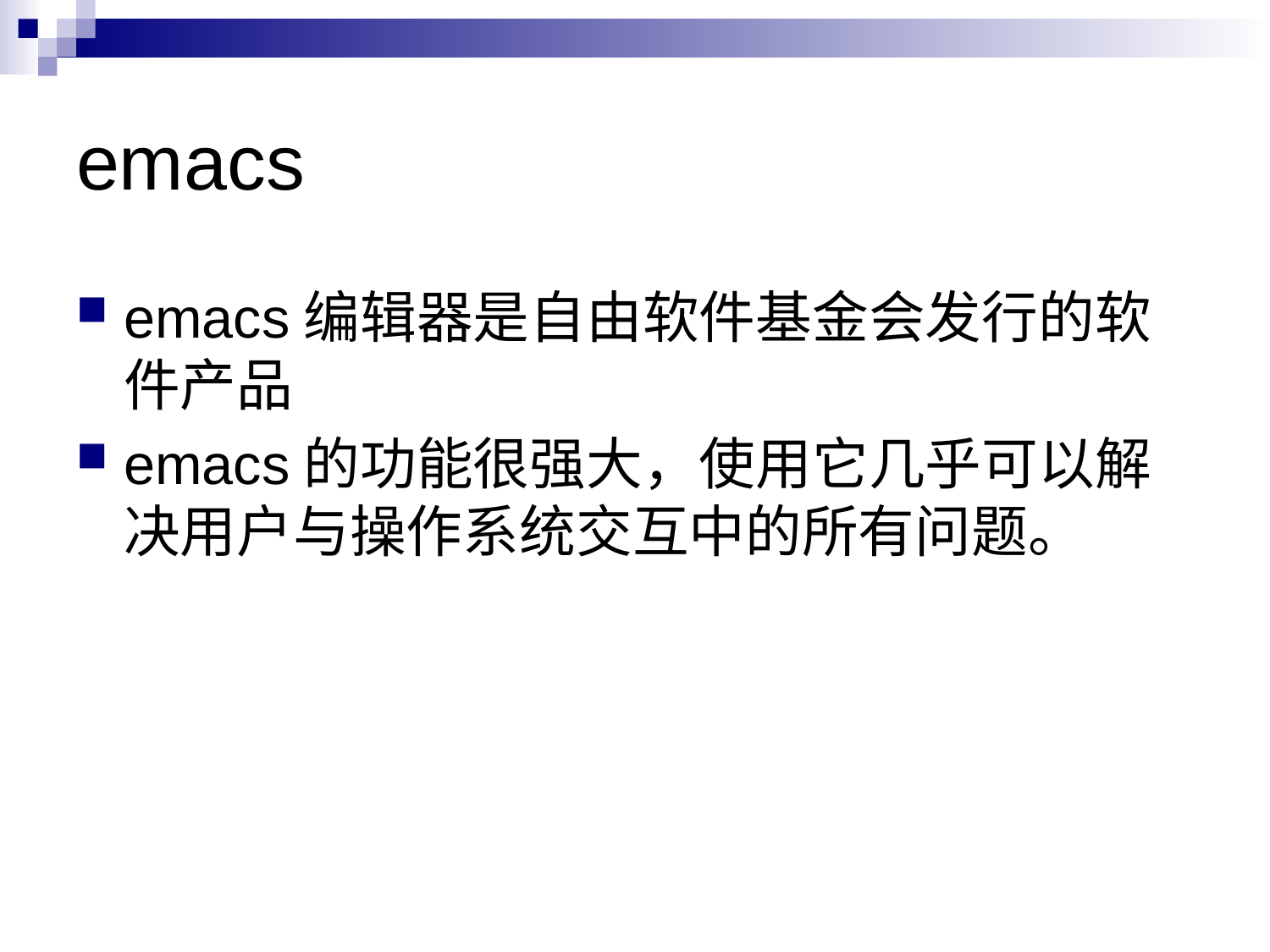

# emacs
emacs编辑器是自由软件基金会发行的软件产品
emacs的功能很强大，使用它几乎可以解决用户与操作系统交互中的所有问题。